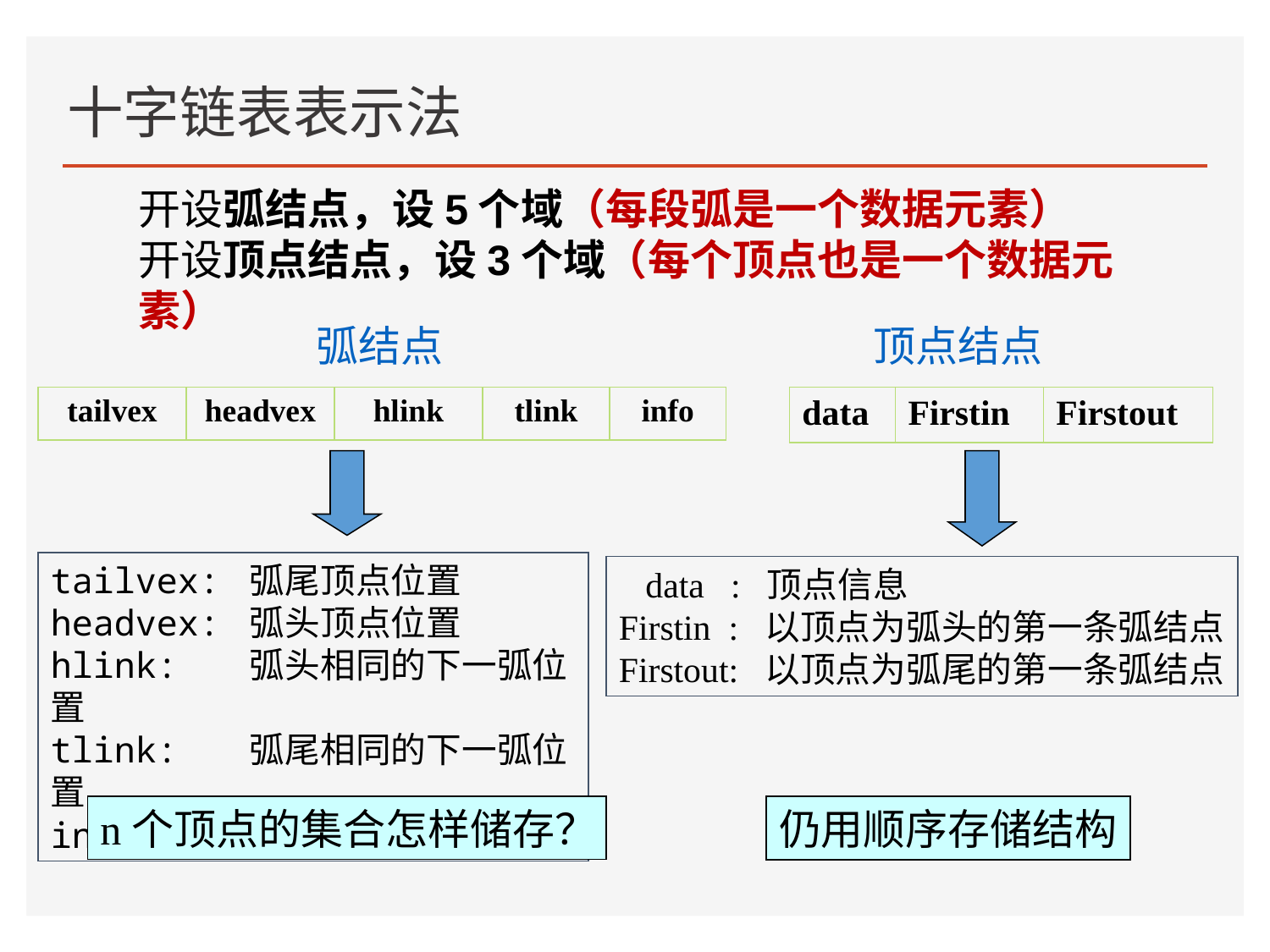

# 十字链表表示法
开设弧结点，设5个域（每段弧是一个数据元素）
开设顶点结点，设3个域（每个顶点也是一个数据元素）
弧结点
顶点结点
| tailvex | headvex | hlink | tlink | info |
| --- | --- | --- | --- | --- |
| data | Firstin | Firstout |
| --- | --- | --- |

tailvex: 弧尾顶点位置
headvex: 弧头顶点位置
hlink:   弧头相同的下一弧位置
tlink:   弧尾相同的下一弧位置
info:    弧信息
   data   :  顶点信息
Firstin  :  以顶点为弧头的第一条弧结点
Firstout:  以顶点为弧尾的第一条弧结点
n个顶点的集合怎样储存？
仍用顺序存储结构